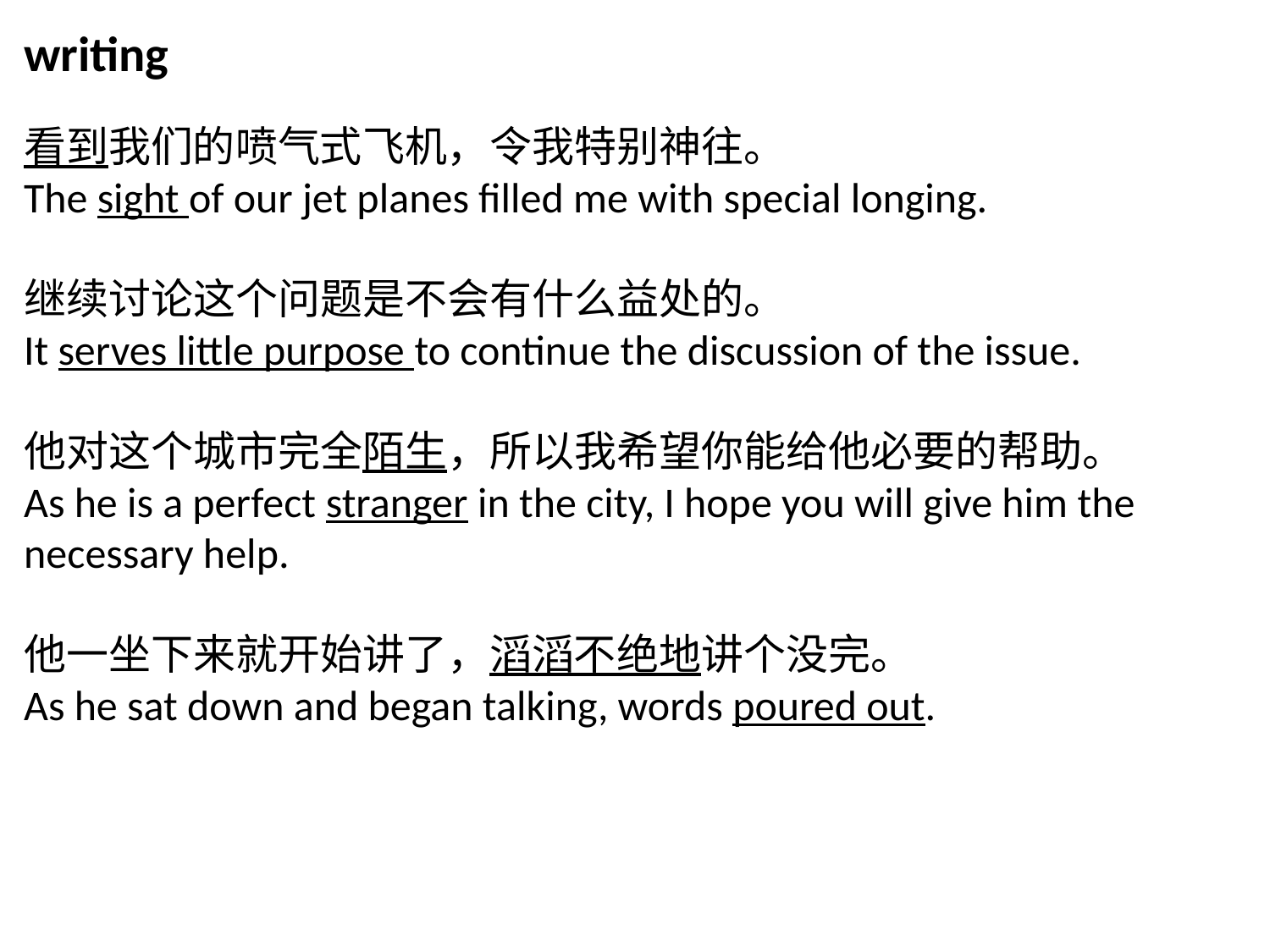

writing

看到我们的喷气式飞机，令我特别神往。
The sight of our jet planes filled me with special longing.

继续讨论这个问题是不会有什么益处的。
It serves little purpose to continue the discussion of the issue.

他对这个城市完全陌生，所以我希望你能给他必要的帮助。
As he is a perfect stranger in the city, I hope you will give him the necessary help.

他一坐下来就开始讲了，滔滔不绝地讲个没完。
As he sat down and began talking, words poured out.